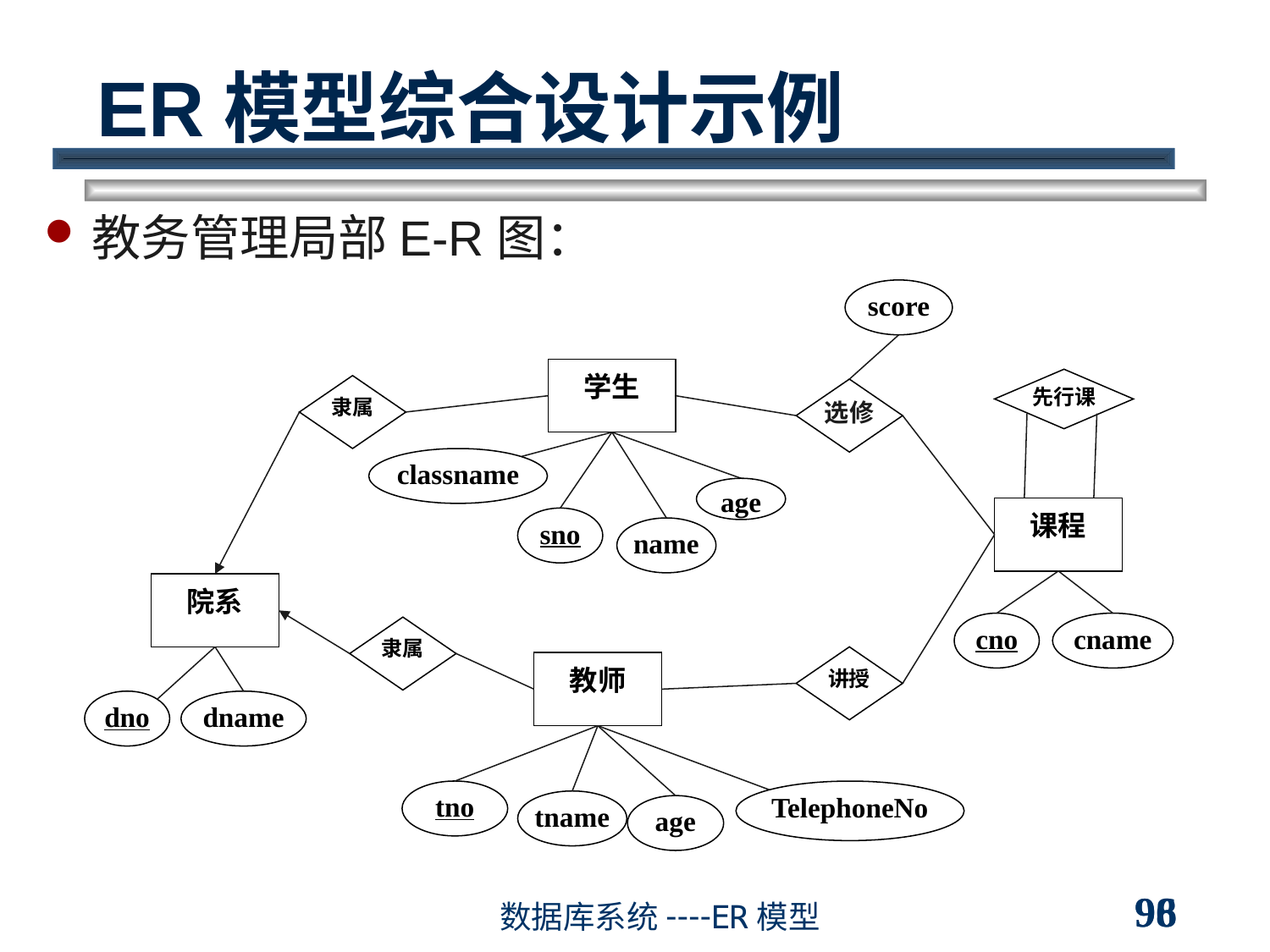

ER模型综合设计示例
教务管理局部E-R图：
score
学生
先行课
隶属
选修
classname
age
课程
sno
name
院系
cno
cname
隶属

讲授
教师
dno
dname
tno
TelephoneNo
tname
age
98
96
数据库系统----ER模型